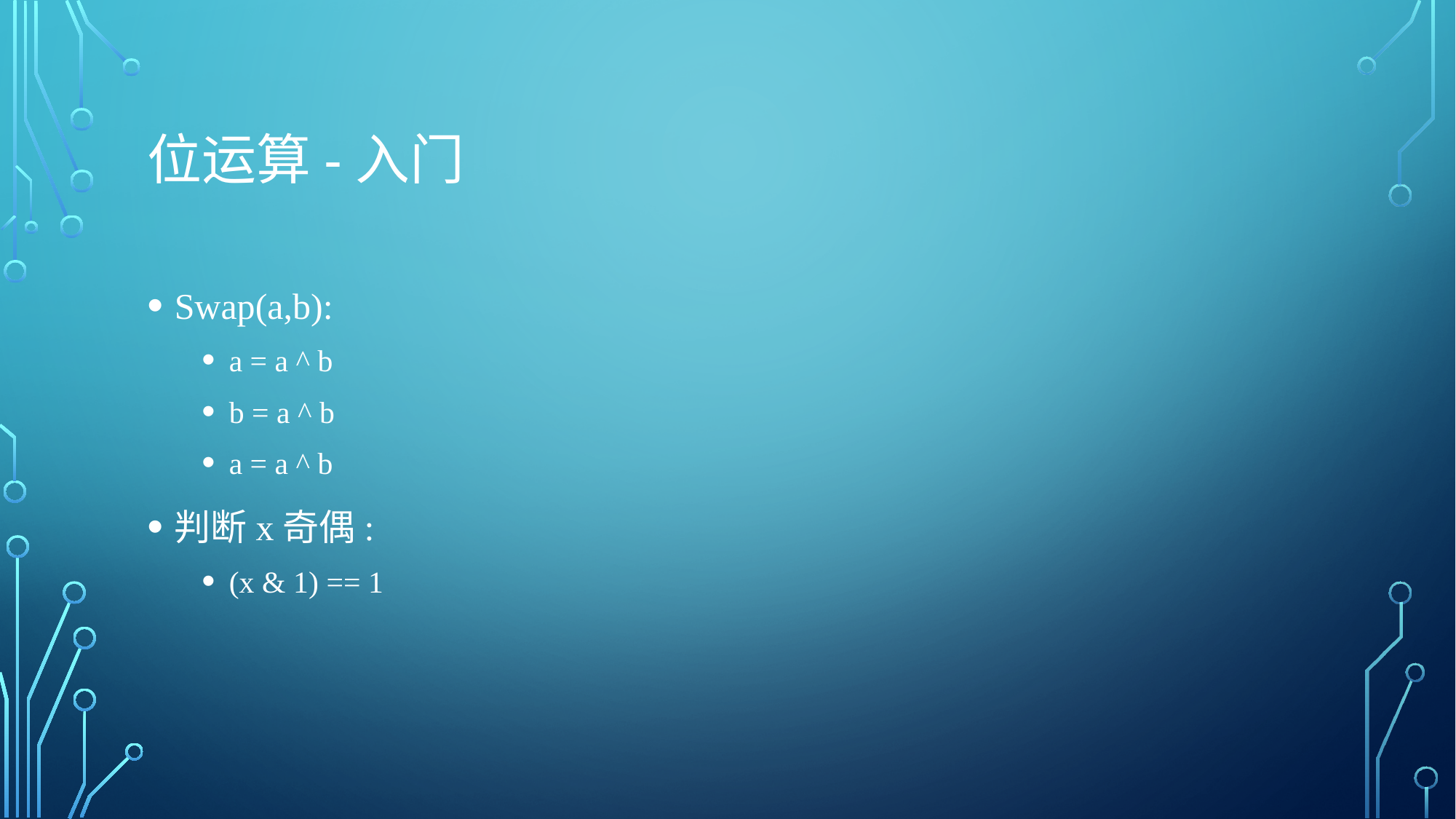

# 位运算-入门
Swap(a,b):
a = a ^ b
b = a ^ b
a = a ^ b
判断x奇偶:
(x & 1) == 1